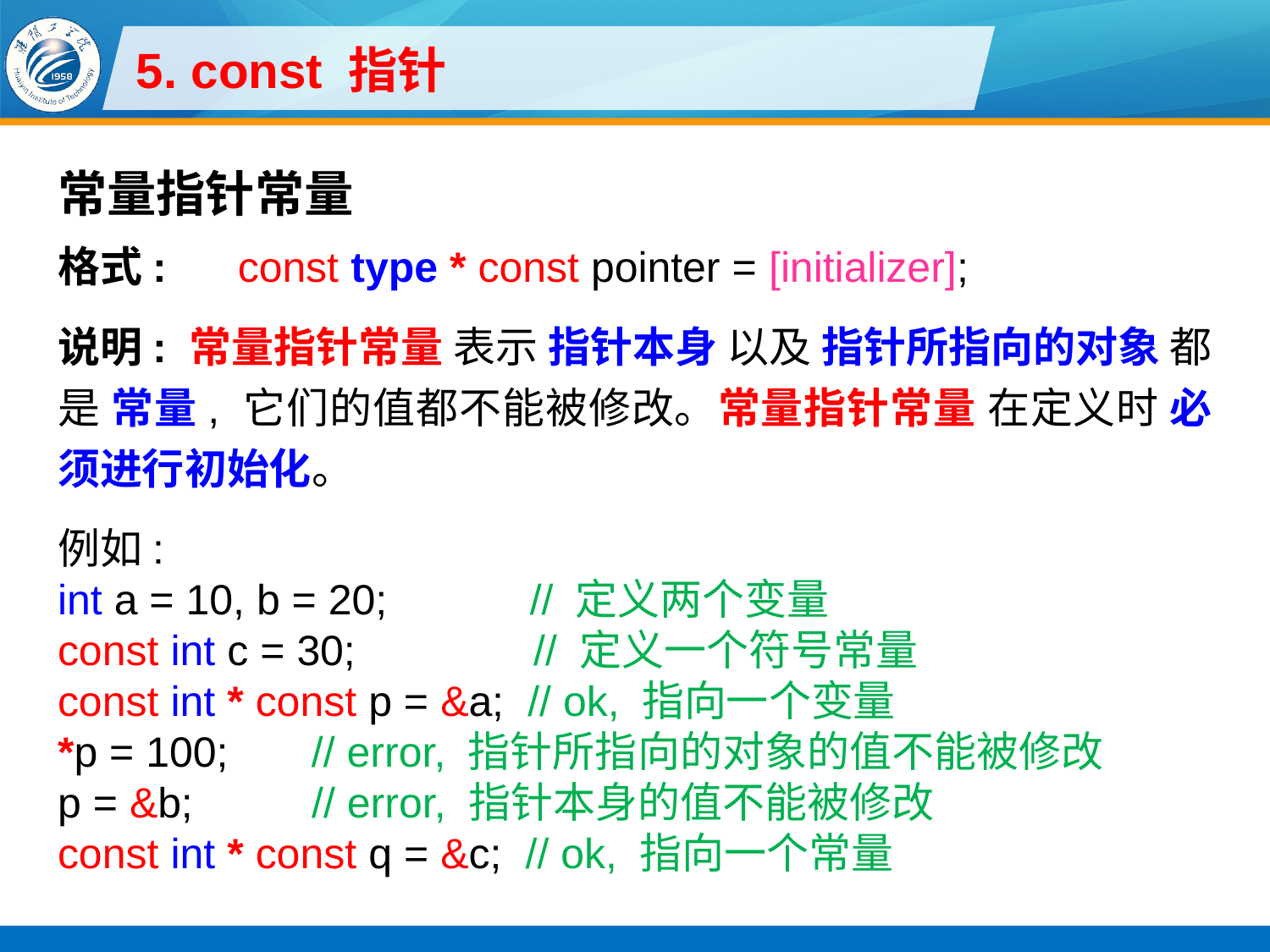

# 5. const 指针
常量指针常量
格式:      const type * const pointer = [initializer];
说明: 常量指针常量 表示 指针本身 以及 指针所指向的对象 都是 常量, 它们的值都不能被修改。常量指针常量 在定义时 必须进行初始化。
例如:
int a = 10, b = 20;            // 定义两个变量
const int c = 30;               // 定义一个符号常量
const int * const p = &a;  // ok, 指向一个变量
*p = 100;       // error, 指针所指向的对象的值不能被修改
p = &b;          // error, 指针本身的值不能被修改
const int * const q = &c;  // ok, 指向一个常量